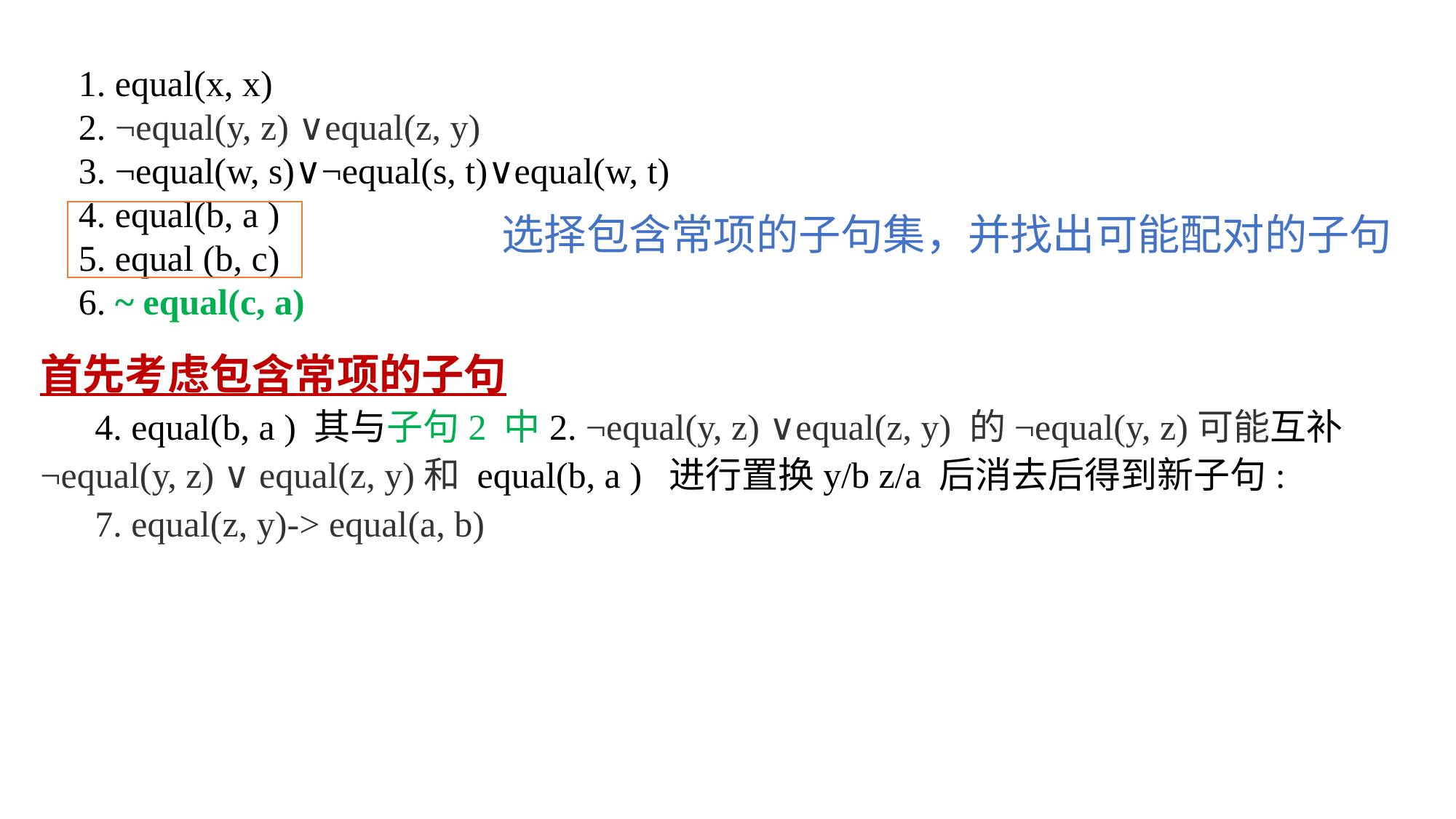

1. equal(x, x)
2. ¬equal(y, z) ∨equal(z, y)
3. ¬equal(w, s)∨¬equal(s, t)∨equal(w, t)
4. equal(b, a )
5. equal (b, c)
6. ~ equal(c, a)

选择包含常项的子句集，并找出可能配对的子句
首先考虑包含常项的子句
      4. equal(b, a ) 其与子句2 中2. ¬equal(y, z) ∨equal(z, y) 的¬equal(y, z)可能互补
¬equal(y, z) ∨ equal(z, y)和 equal(b, a )  进行置换y/b z/a 后消去后得到新子句:
      7. equal(z, y)-> equal(a, b)